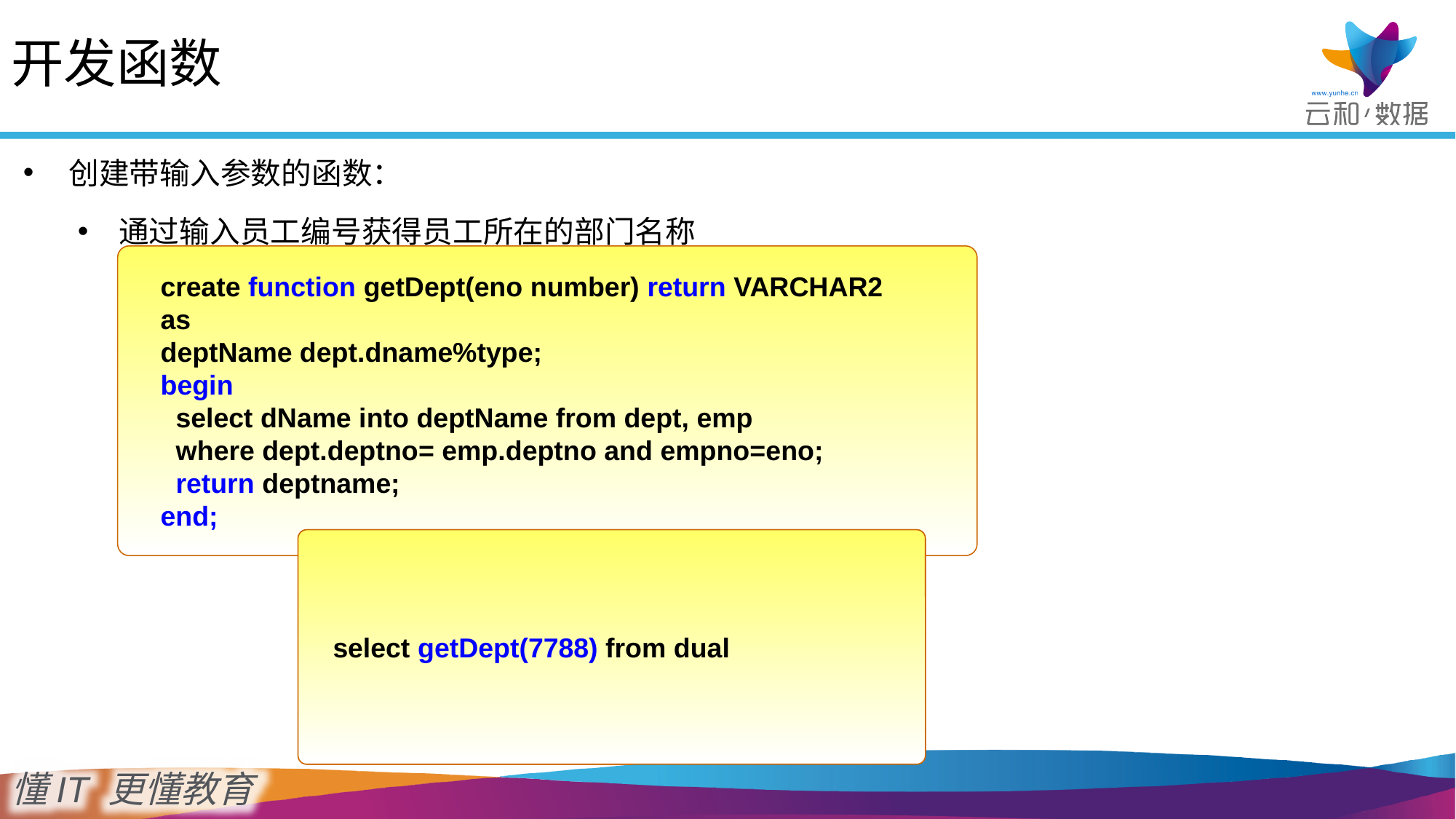

# 开发函数
创建带输入参数的函数：
通过输入员工编号获得员工所在的部门名称
create function getDept(eno number) return VARCHAR2
as
deptName dept.dname%type;
begin
  select dName into deptName from dept, emp
  where dept.deptno= emp.deptno and empno=eno;
  return deptname;
end;
declare
deptName VARCHAR2(30);
begin
  deptName:=getDept(7654);
  dbms_output.put_line(deptname);
end;
select getDept(7788) from dual